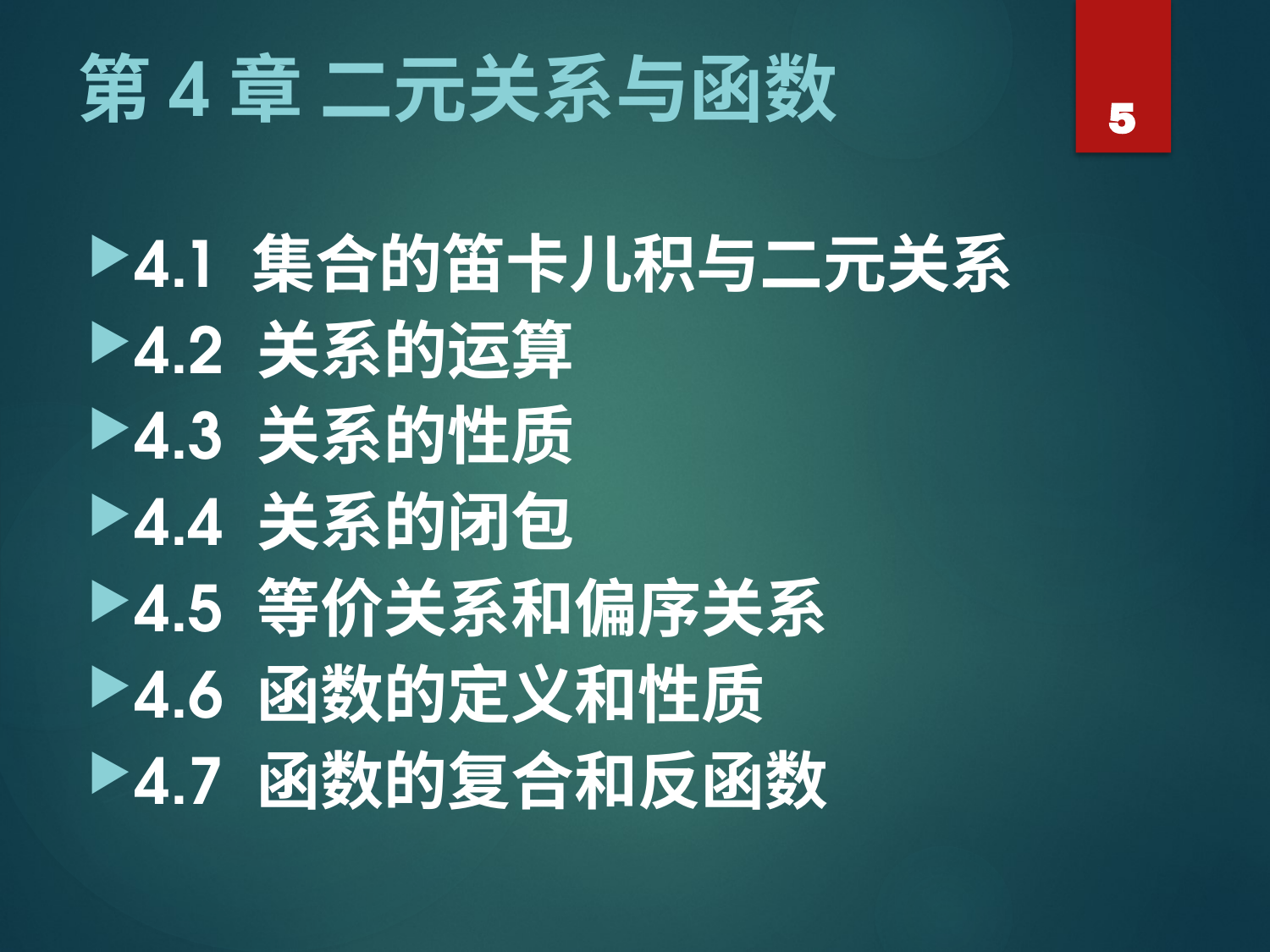

# 第4章 二元关系与函数
5
4.1 集合的笛卡儿积与二元关系
4.2 关系的运算
4.3 关系的性质
4.4 关系的闭包
4.5 等价关系和偏序关系
4.6 函数的定义和性质
4.7 函数的复合和反函数